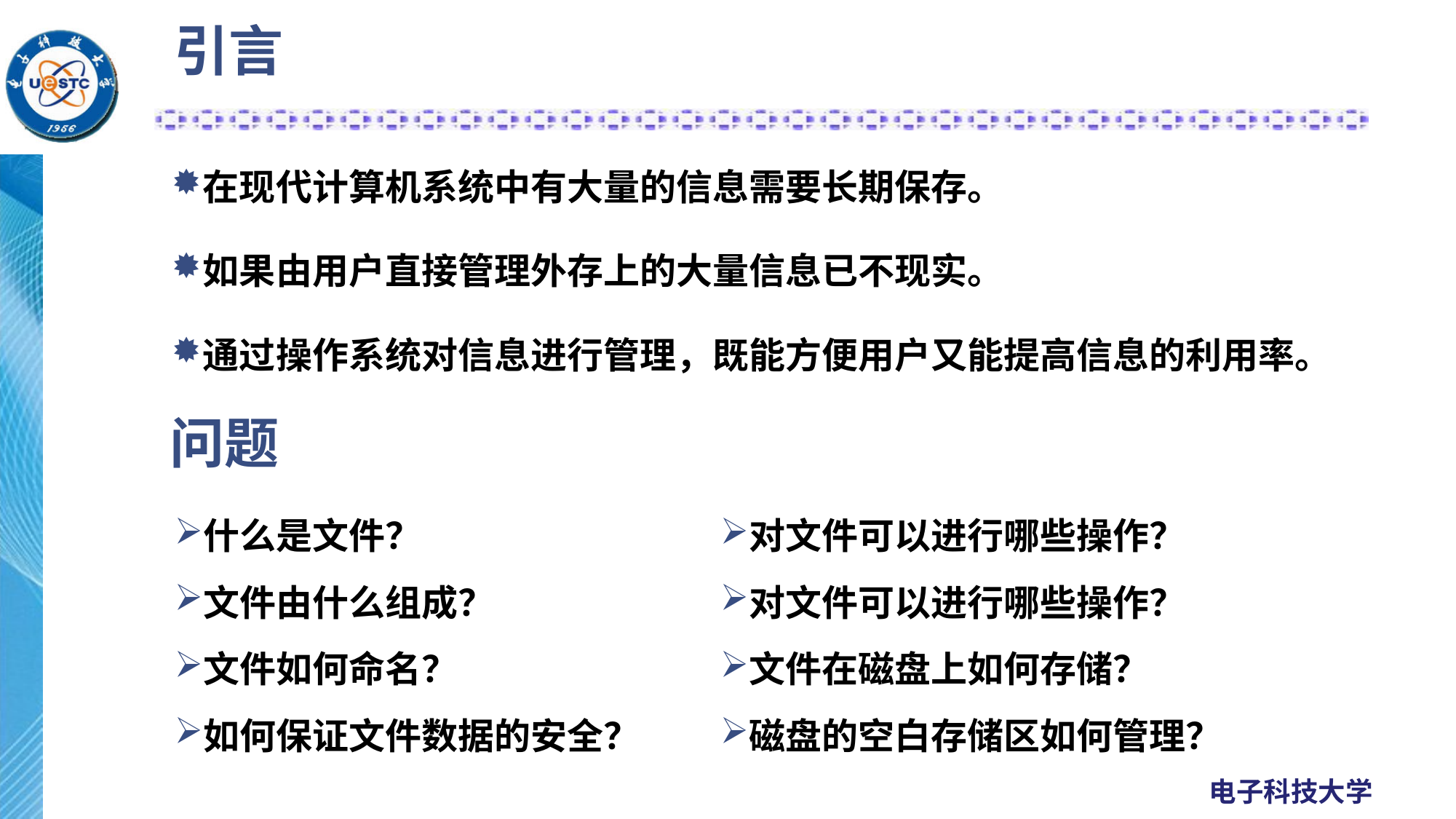

# 引言
在现代计算机系统中有大量的信息需要长期保存。
如果由用户直接管理外存上的大量信息已不现实。
通过操作系统对信息进行管理，既能方便用户又能提高信息的利用率。

问题
什么是文件？
文件由什么组成？
文件如何命名？
如何保证文件数据的安全？
对文件可以进行哪些操作？
对文件可以进行哪些操作？
文件在磁盘上如何存储？
磁盘的空白存储区如何管理？